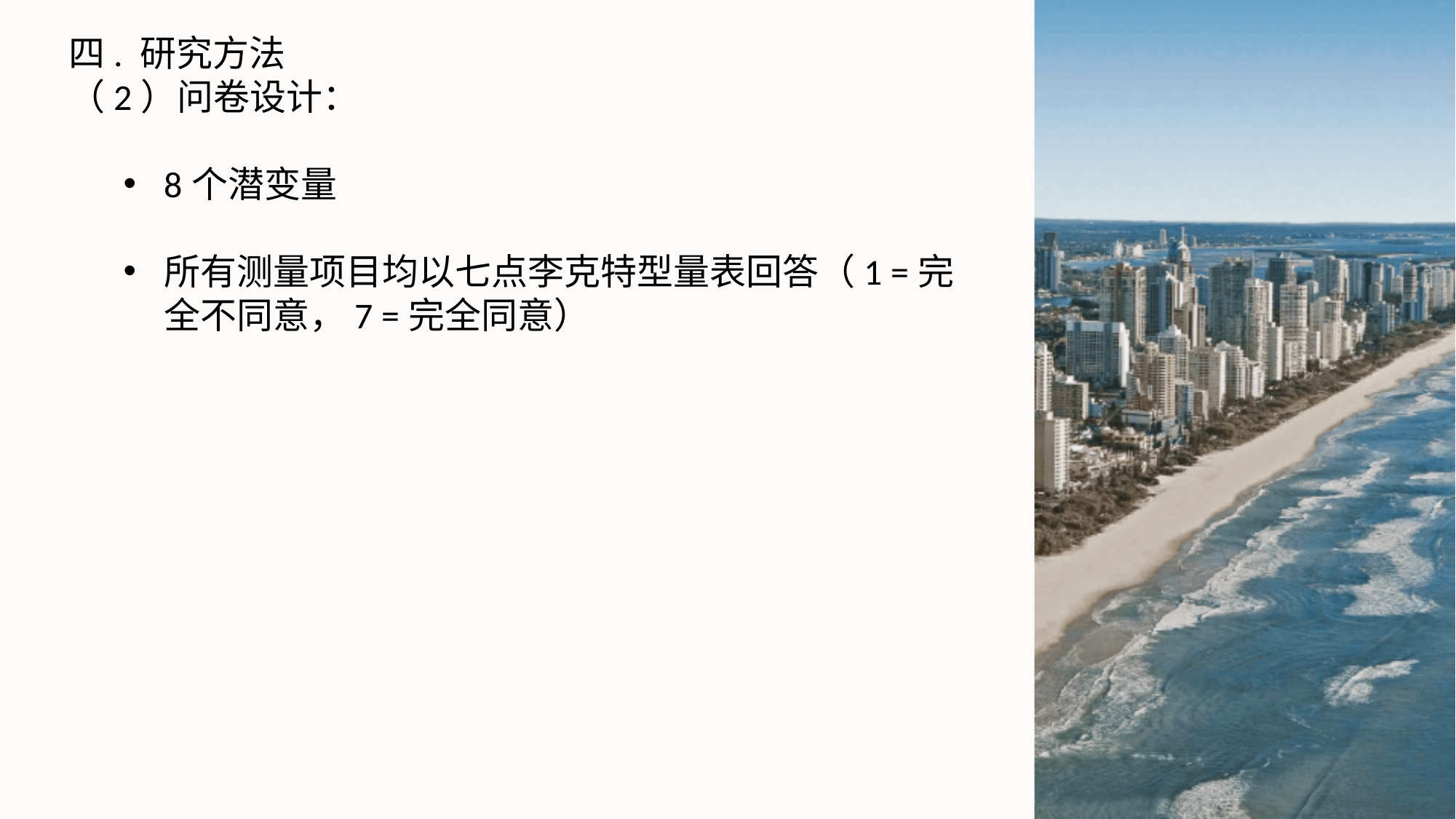

四. 研究方法
（2）问卷设计：

8个潜变量

所有测量项目均以七点李克特型量表回答（1 =完全不同意，7 =完全同意）